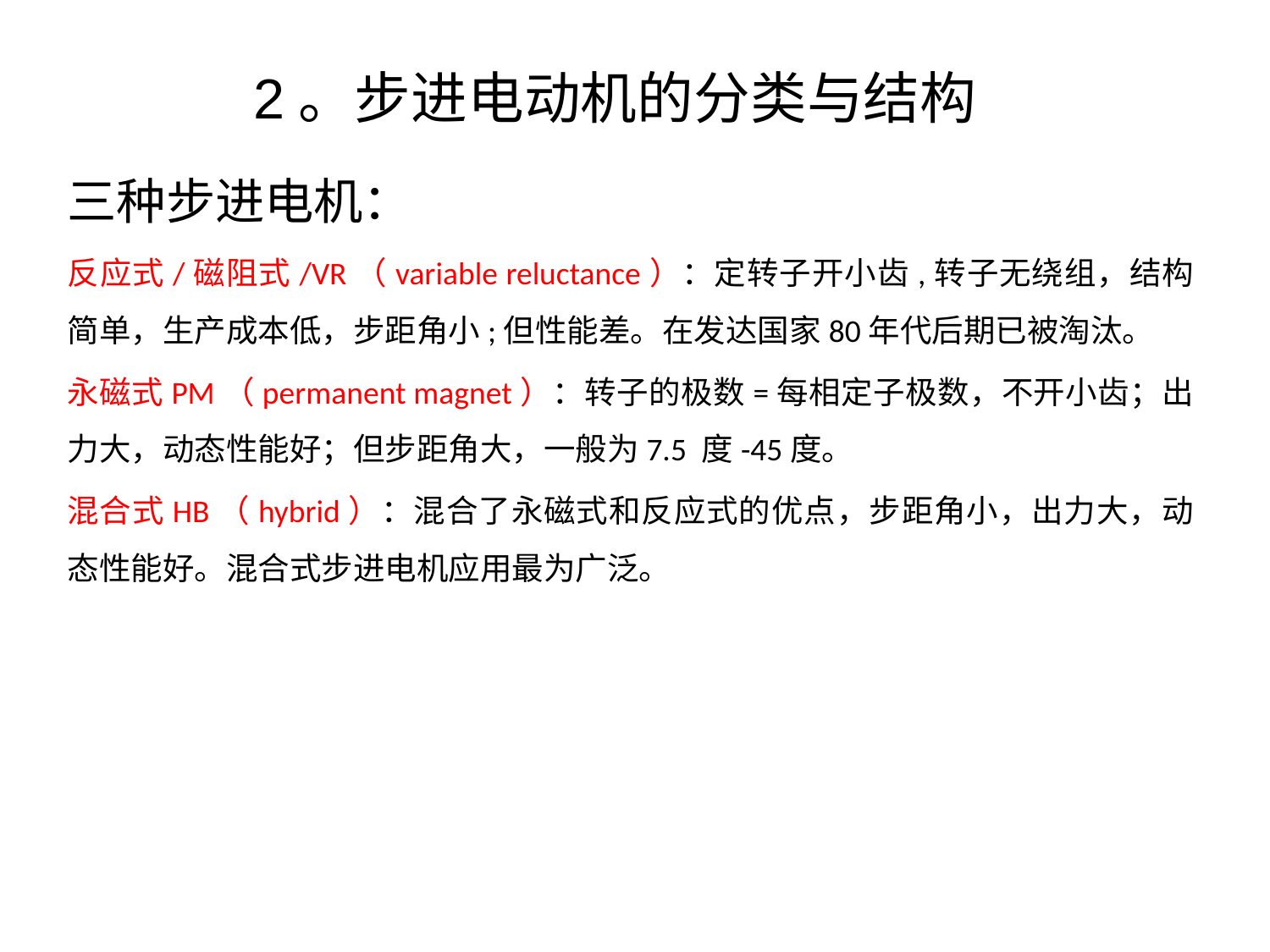

2。步进电动机的分类与结构
三种步进电机：
反应式/磁阻式/VR（variable reluctance）：定转子开小齿,转子无绕组，结构简单，生产成本低，步距角小;但性能差。在发达国家80年代后期已被淘汰。
永磁式PM（permanent magnet）：转子的极数=每相定子极数，不开小齿；出力大，动态性能好；但步距角大，一般为7.5 度-45度。
混合式HB（hybrid）：混合了永磁式和反应式的优点，步距角小，出力大，动态性能好。混合式步进电机应用最为广泛。